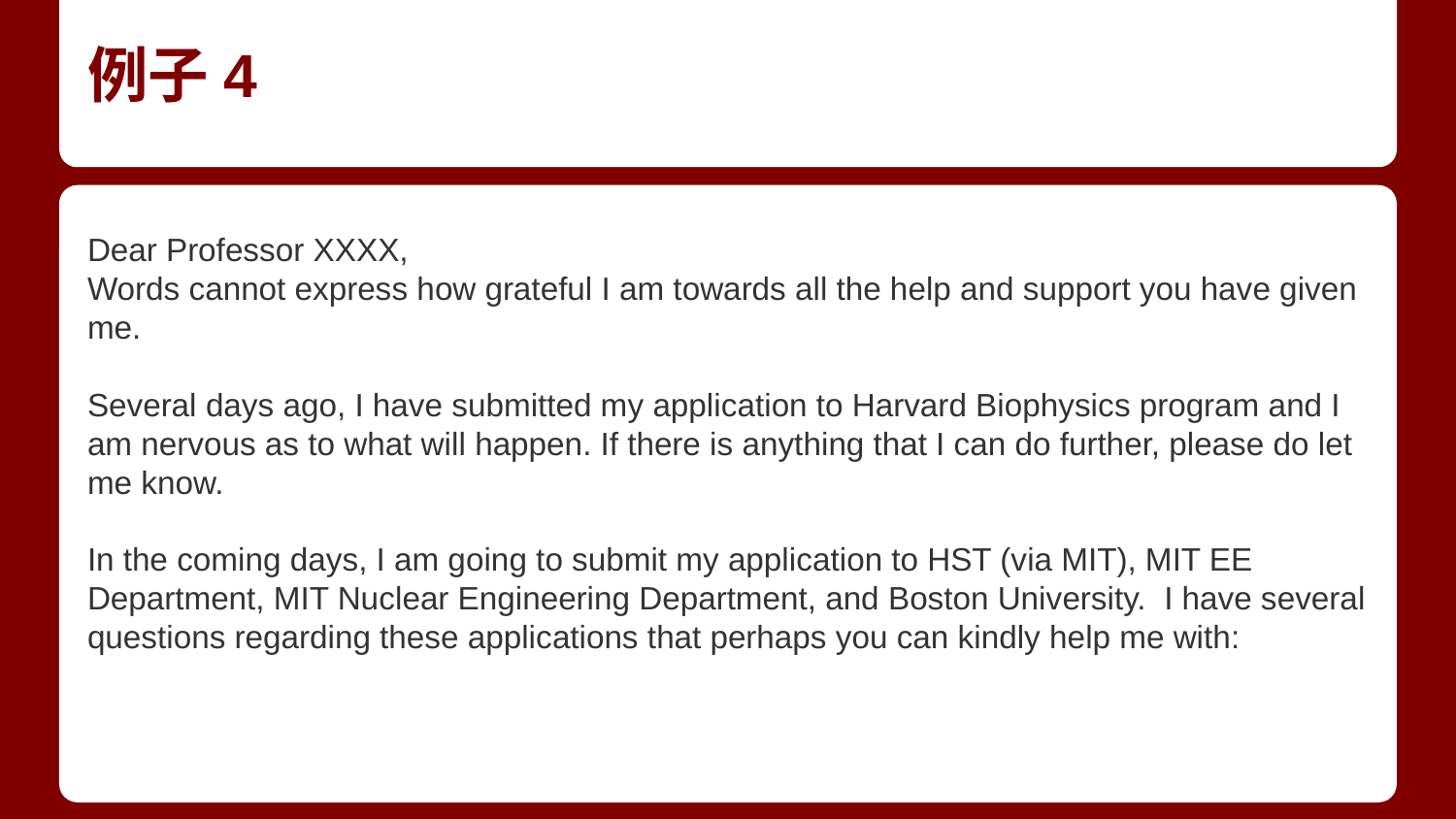

# 例子4
Dear Professor XXXX,
Words cannot express how grateful I am towards all the help and support you have given me.

Several days ago, I have submitted my application to Harvard Biophysics program and I am nervous as to what will happen. If there is anything that I can do further, please do let me know.

In the coming days, I am going to submit my application to HST (via MIT), MIT EE Department, MIT Nuclear Engineering Department, and Boston University.  I have several questions regarding these applications that perhaps you can kindly help me with: